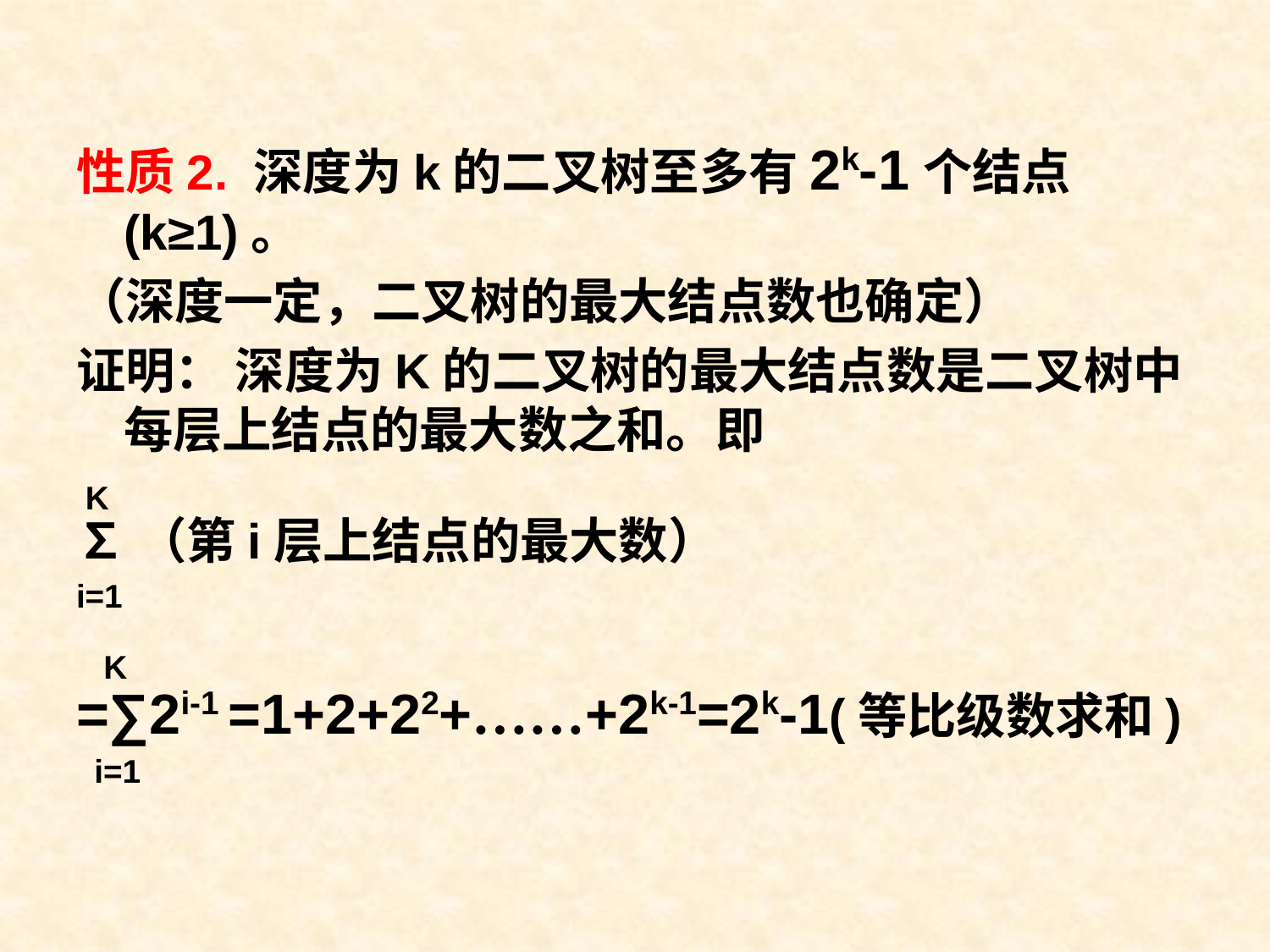

性质2. 深度为k的二叉树至多有2k-1个结点(k≥1)。
（深度一定，二叉树的最大结点数也确定）
证明： 深度为K的二叉树的最大结点数是二叉树中每层上结点的最大数之和。即
 K
∑（第i层上结点的最大数）
i=1
   K
=∑2i-1 =1+2+22+……+2k-1=2k-1(等比级数求和)
  i=1